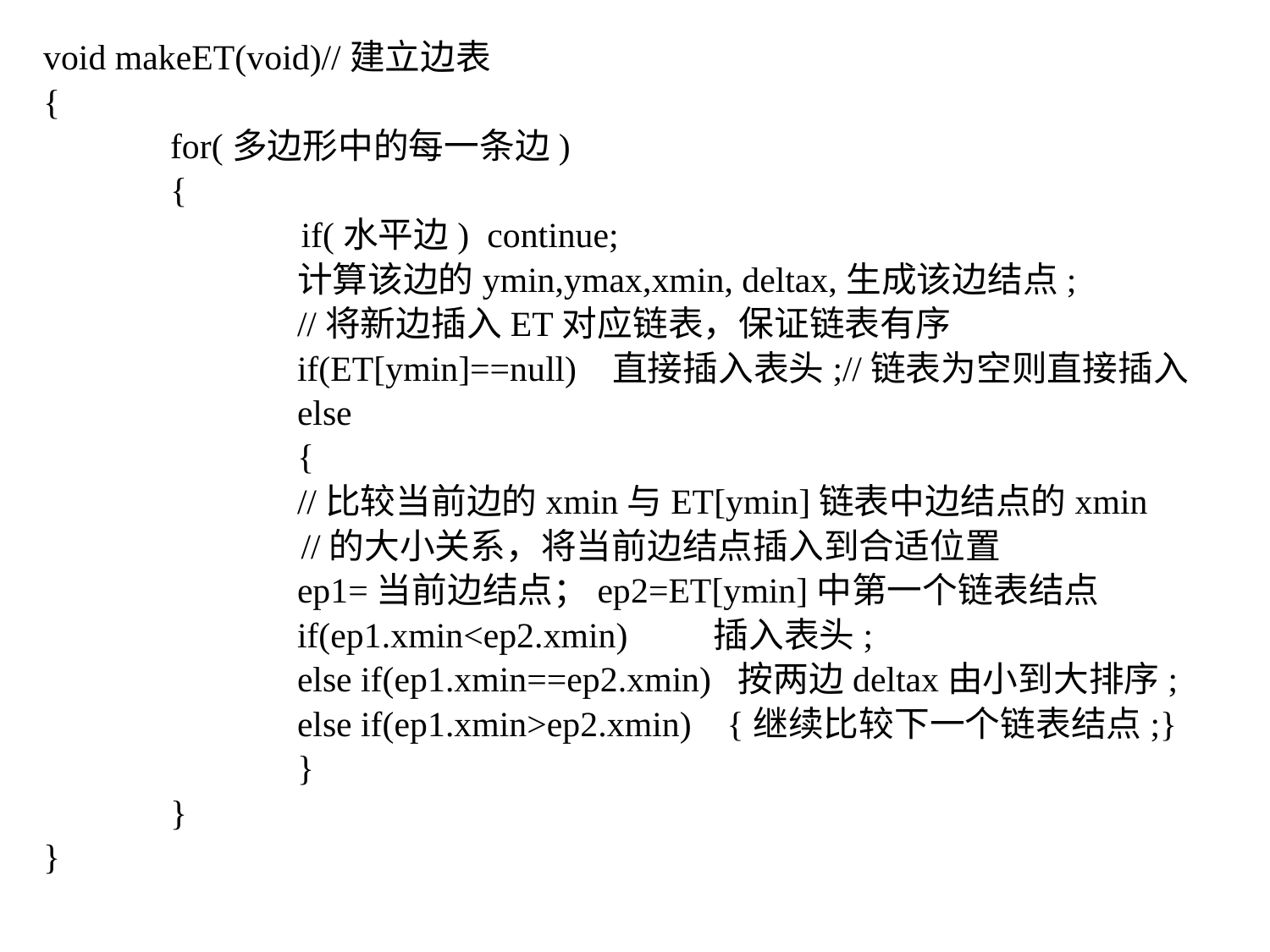

void makeET(void)//建立边表
{
	for(多边形中的每一条边)
	{
                             if(水平边)  continue;
		计算该边的ymin,ymax,xmin, deltax,生成该边结点;
		//将新边插入ET对应链表，保证链表有序
		if(ET[ymin]==null)   直接插入表头;//链表为空则直接插入
		else
		{
		//比较当前边的xmin与ET[ymin]链表中边结点的xmin
                             //的大小关系，将当前边结点插入到合适位置
		ep1=当前边结点；ep2=ET[ymin]中第一个链表结点
		if(ep1.xmin<ep2.xmin)	   插入表头;
		else if(ep1.xmin==ep2.xmin)  按两边deltax由小到大排序;
		else if(ep1.xmin>ep2.xmin)    {继续比较下一个链表结点;}
		}
	}
}